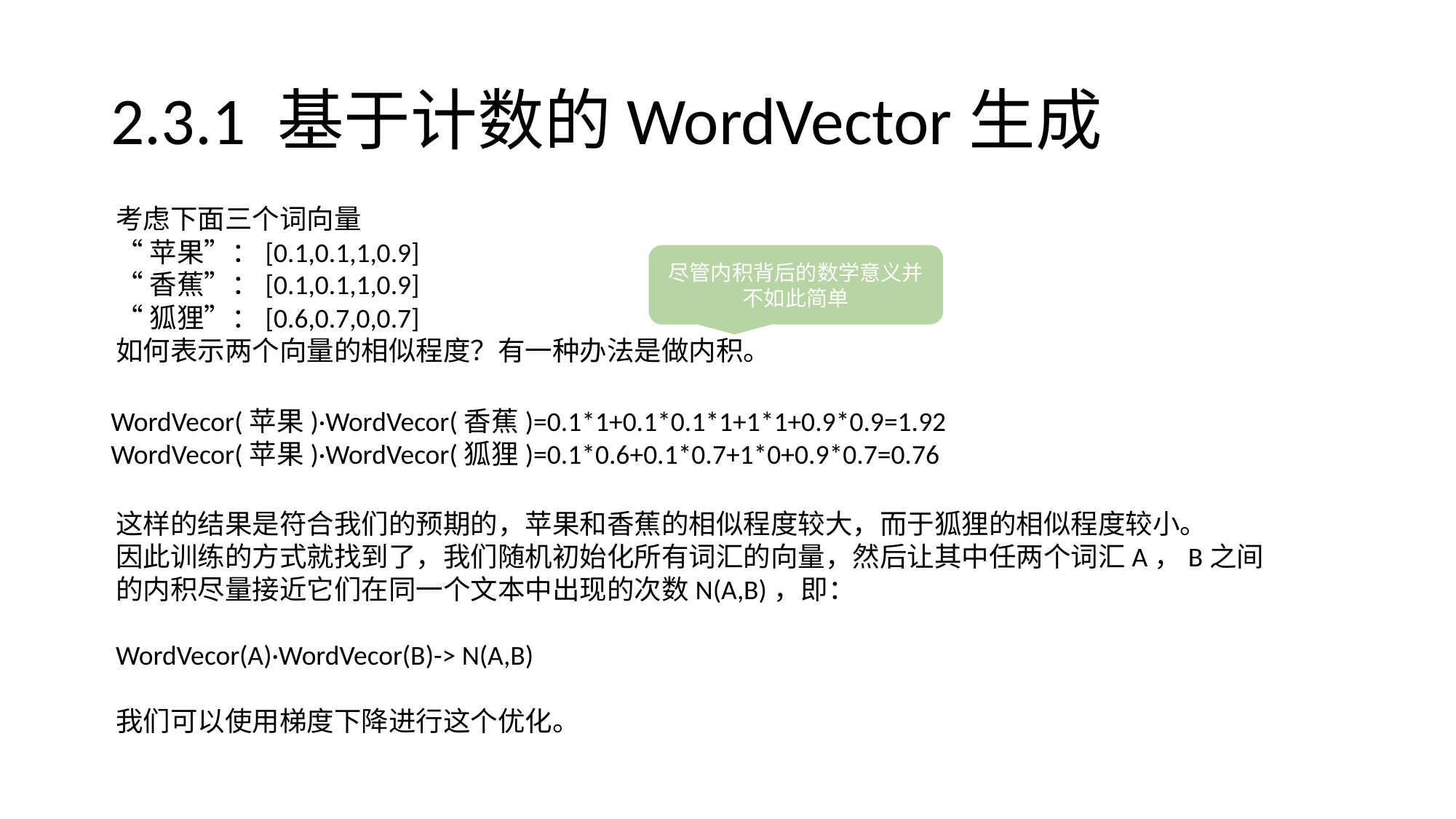

# 2.3.1 基于计数的WordVector生成
考虑下面三个词向量
“苹果”：[0.1,0.1,1,0.9]
“香蕉”：[0.1,0.1,1,0.9]
“狐狸”：[0.6,0.7,0,0.7]
如何表示两个向量的相似程度？有一种办法是做内积。
尽管内积背后的数学意义并不如此简单
WordVecor(苹果)·WordVecor(香蕉)=0.1*1+0.1*0.1*1+1*1+0.9*0.9=1.92
WordVecor(苹果)·WordVecor(狐狸)=0.1*0.6+0.1*0.7+1*0+0.9*0.7=0.76
这样的结果是符合我们的预期的，苹果和香蕉的相似程度较大，而于狐狸的相似程度较小。
因此训练的方式就找到了，我们随机初始化所有词汇的向量，然后让其中任两个词汇A，B之间的内积尽量接近它们在同一个文本中出现的次数N(A,B)，即：

WordVecor(A)·WordVecor(B)-> N(A,B)

我们可以使用梯度下降进行这个优化。